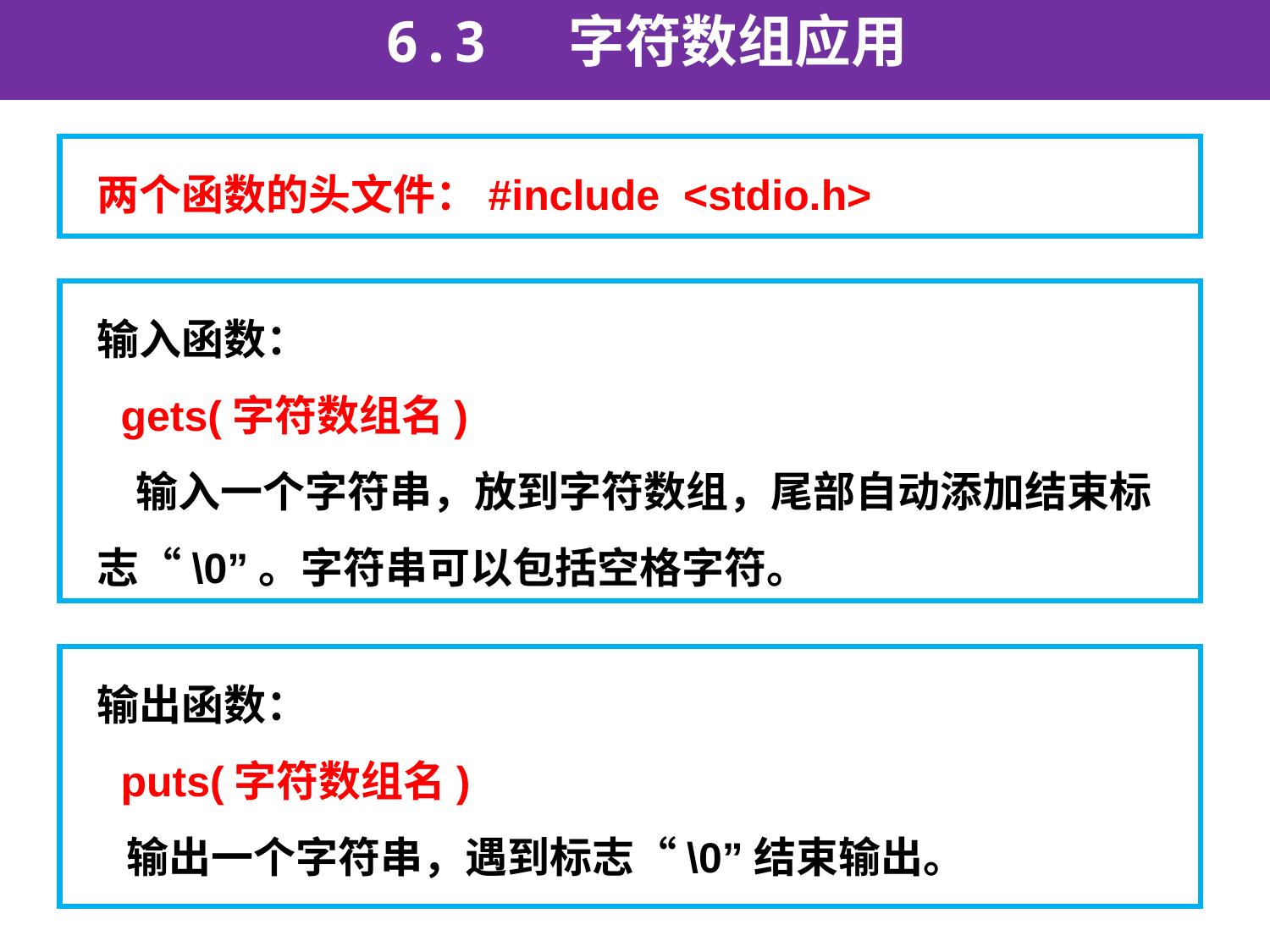

6.3  字符数组应用
两个函数的头文件：#include  <stdio.h>
输入函数：
  gets(字符数组名)
   输入一个字符串，放到字符数组，尾部自动添加结束标志“\0”。字符串可以包括空格字符。
输出函数：
  puts(字符数组名)
  输出一个字符串，遇到标志“\0”结束输出。